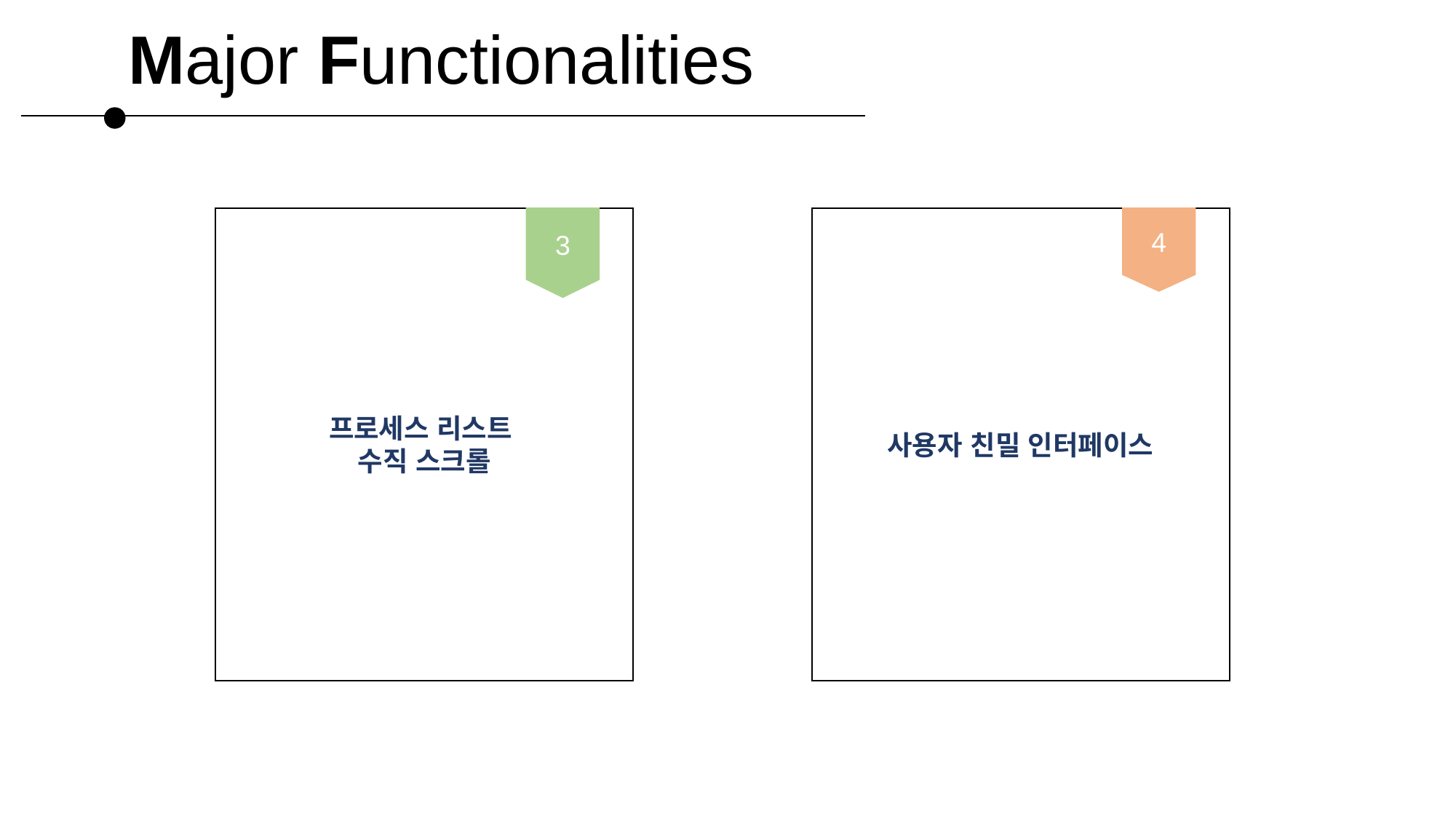

Major Functionalities

프로세스 리스트
수직 스크롤
3
사용자 친밀 인터페이스
4